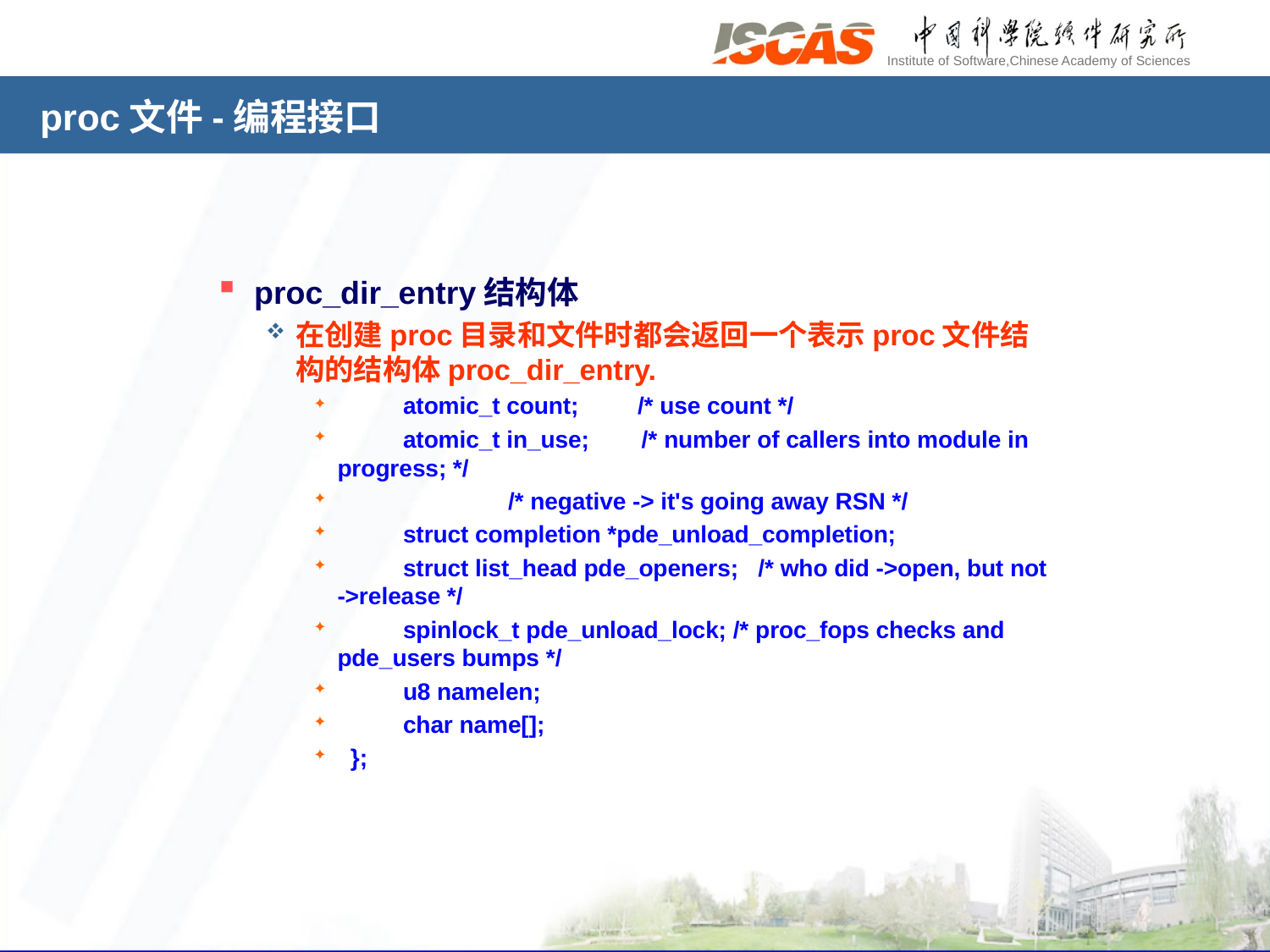

# proc文件-编程接口
proc_dir_entry结构体
在创建proc目录和文件时都会返回一个表示proc文件结构的结构体proc_dir_entry.
          atomic_t count;         /* use count */
          atomic_t in_use;        /* number of callers into module in progress; */
                          /* negative -> it's going away RSN */
          struct completion *pde_unload_completion;
          struct list_head pde_openers;   /* who did ->open, but not ->release */
          spinlock_t pde_unload_lock; /* proc_fops checks and pde_users bumps */
          u8 namelen;
          char name[];
  };